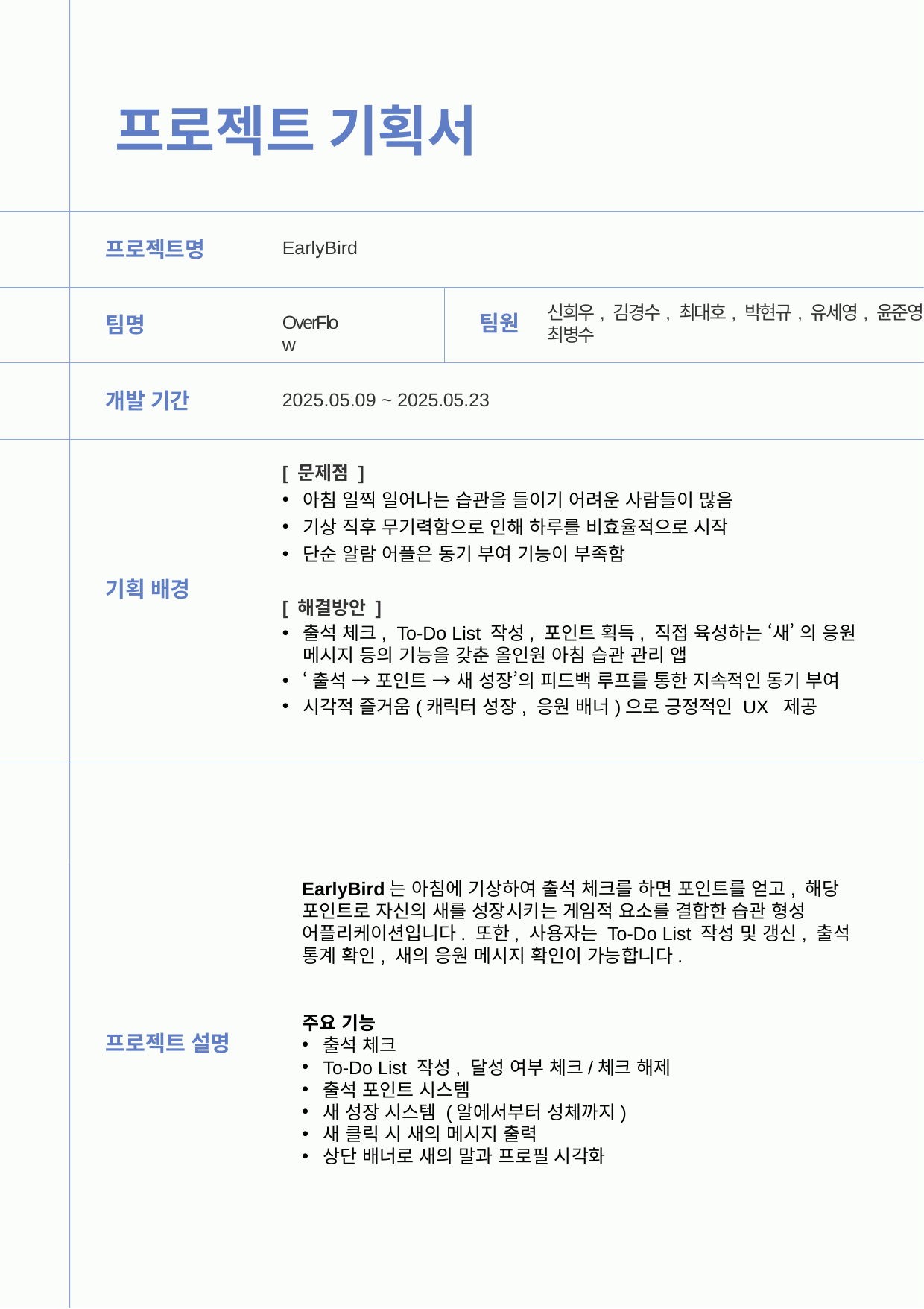

# 프로젝트 기획서
프로젝트명
EarlyBird

신희우, 김경수, 최대호, 박현규, 유세영, 윤준영, 최병수
팀원
OverFlow
팀명
개발 기간
2025.05.09 ~ 2025.05.23
[ 문제점 ]
아침 일찍 일어나는 습관을 들이기 어려운 사람들이 많음
기상 직후 무기력함으로 인해 하루를 비효율적으로 시작
단순 알람 어플은 동기 부여 기능이 부족함
기획 배경
[ 해결방안 ]
출석 체크,  To-Do List 작성, 포인트 획득, 직접 육성하는 ‘새’ 의 응원 메시지 등의 기능을 갖춘 올인원 아침 습관 관리 앱
‘출석 → 포인트 → 새 성장’의 피드백 루프를 통한 지속적인 동기 부여
시각적 즐거움(캐릭터 성장, 응원 배너)으로 긍정적인 UX  제공

EarlyBird는 아침에 기상하여 출석 체크를 하면 포인트를 얻고, 해당 포인트로 자신의 새를 성장시키는 게임적 요소를 결합한 습관 형성 어플리케이션입니다. 또한, 사용자는 To-Do List 작성 및 갱신, 출석 통계 확인, 새의 응원 메시지 확인이 가능합니다.

주요 기능
출석 체크
To-Do List 작성, 달성 여부 체크/체크 해제
출석 포인트 시스템
새 성장 시스템 (알에서부터 성체까지)
새 클릭 시 새의 메시지 출력
상단 배너로 새의 말과 프로필 시각화
프로젝트 설명